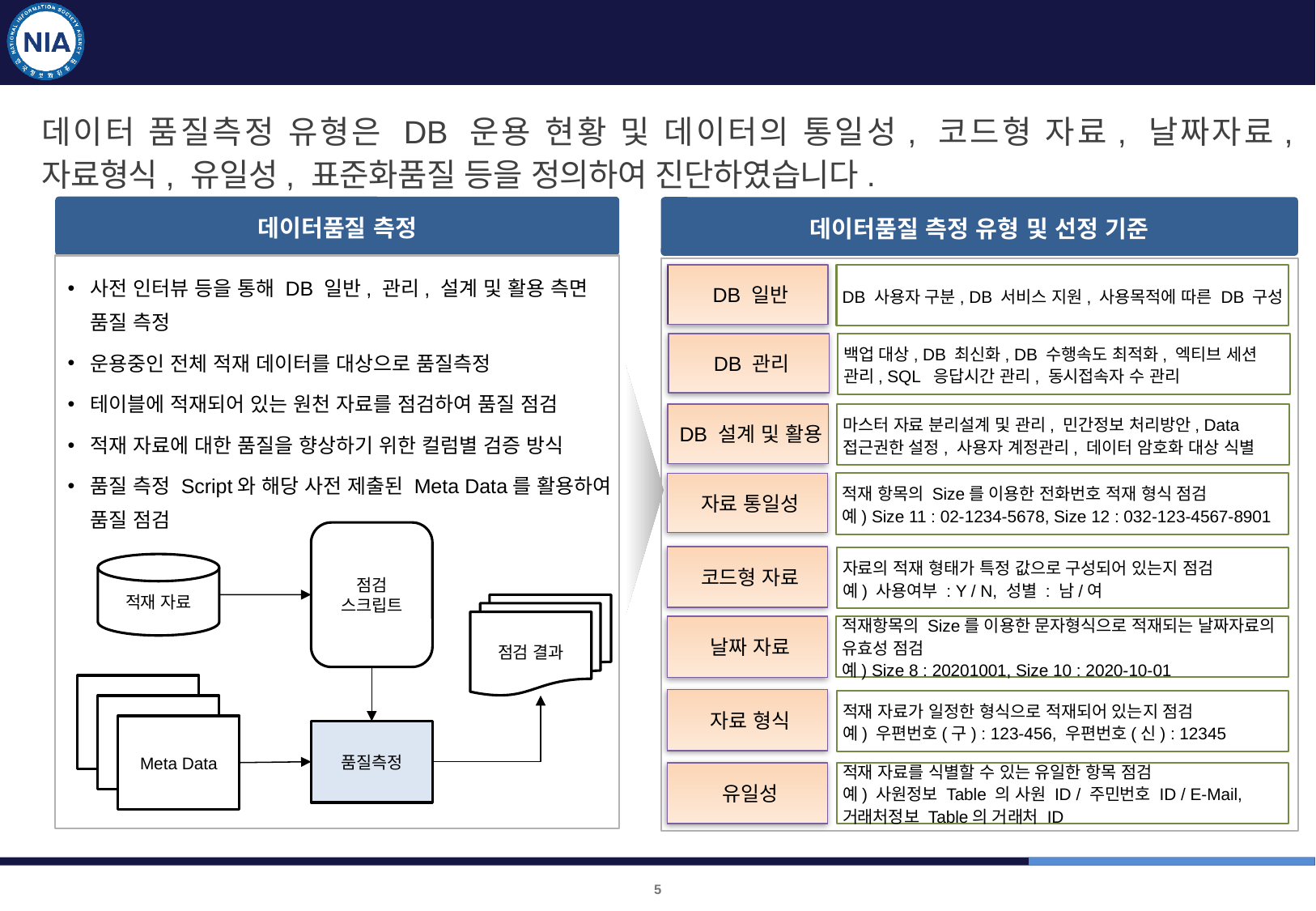

1차 품질진단
데이터 품질진단 방법
데이터 품질측정 유형은 DB 운용 현황 및 데이터의 통일성, 코드형 자료, 날짜자료, 자료형식, 유일성, 표준화품질 등을 정의하여 진단하였습니다.
데이터품질 측정
데이터품질 측정 유형 및 선정 기준

사전 인터뷰 등을 통해 DB 일반, 관리, 설계 및 활용 측면 품질 측정
운용중인 전체 적재 데이터를 대상으로 품질측정
테이블에 적재되어 있는 원천 자료를 점검하여 품질 점검
적재 자료에 대한 품질을 향상하기 위한 컬럼별 검증 방식
품질 측정 Script와 해당 사전 제출된 Meta Data를 활용하여 품질 점검
DB 일반
DB 사용자 구분, DB 서비스 지원, 사용목적에 따른 DB 구성
DB 관리
백업 대상, DB 최신화, DB 수행속도 최적화, 엑티브 세션 관리, SQL  응답시간 관리, 동시접속자 수 관리
DB 설계 및 활용
마스터 자료 분리설계 및 관리, 민간정보 처리방안, Data 접근권한 설정, 사용자 계정관리, 데이터 암호화 대상 식별

자료 통일성
적재 항목의 Size를 이용한 전화번호 적재 형식 점검
예) Size 11 : 02-1234-5678, Size 12 : 032-123-4567-8901
점검
스크립트
코드형 자료
자료의 적재 형태가 특정 값으로 구성되어 있는지 점검
예) 사용여부 : Y / N, 성별 : 남/여
적재 자료
점검 결과
날짜 자료
적재항목의 Size를 이용한 문자형식으로 적재되는 날짜자료의 유효성 점검
예) Size 8 : 20201001, Size 10 : 2020-10-01

Meta Data
자료 형식
적재 자료가 일정한 형식으로 적재되어 있는지 점검
예) 우편번호(구) : 123-456, 우편번호(신) : 12345
품질측정
적재 자료를 식별할 수 있는 유일한 항목 점검
예) 사원정보 Table 의 사원 ID / 주민번호 ID / E-Mail, 거래처정보 Table의 거래처 ID
유일성